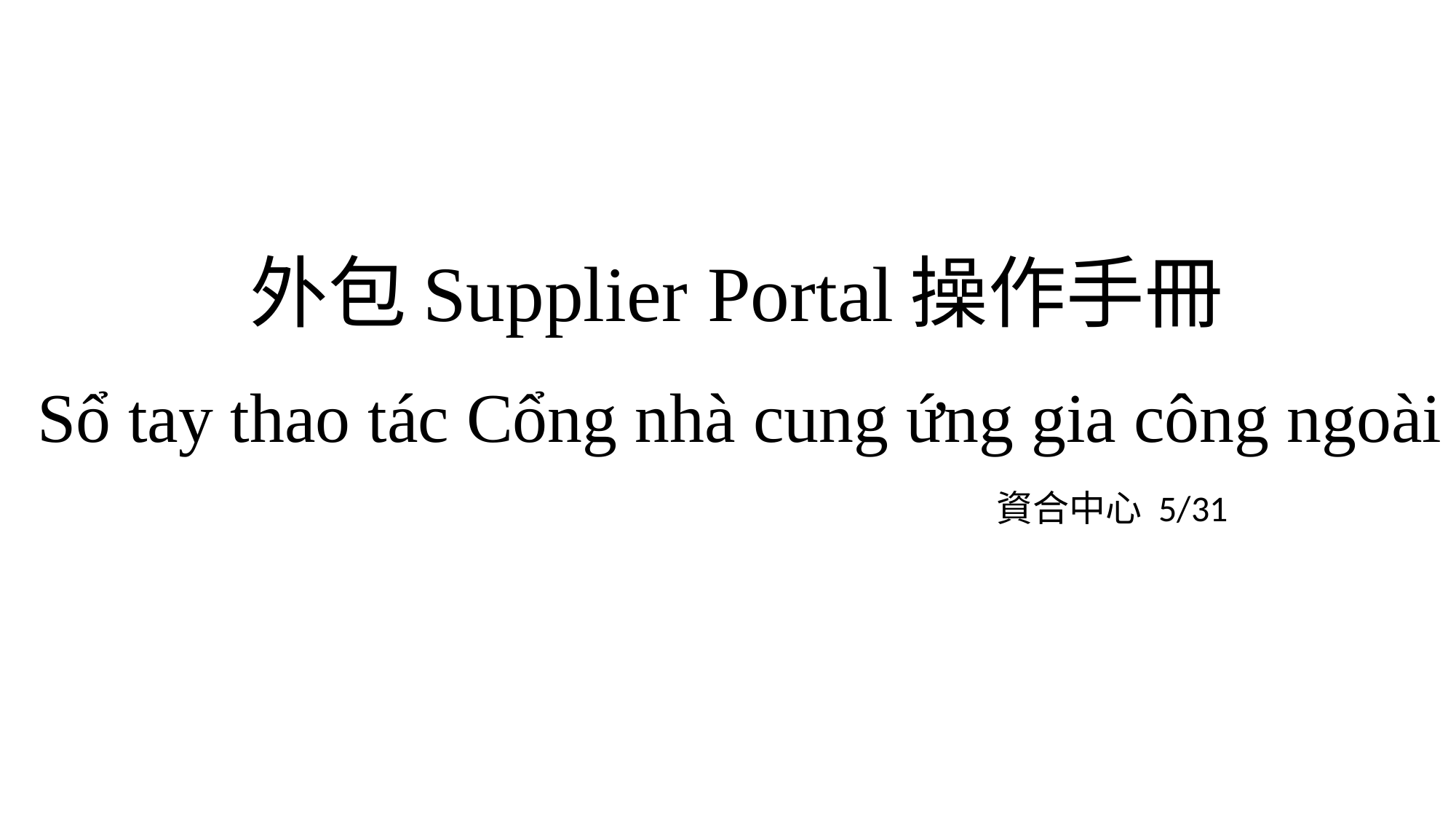

# 外包Supplier Portal操作手冊
Sổ tay thao tác Cổng nhà cung ứng gia công ngoài
資合中心 5/31